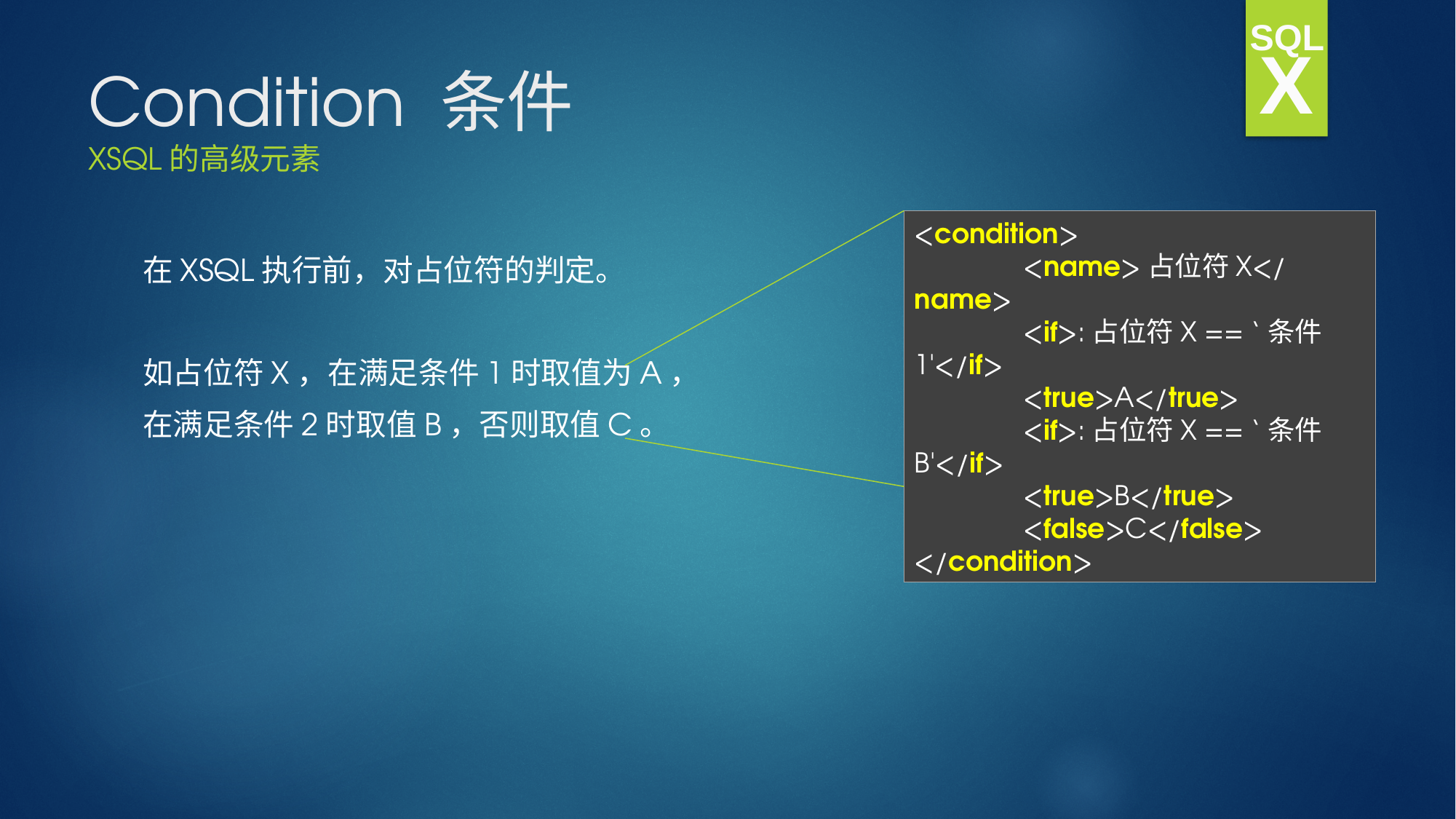

SQL
X
# Condition 条件 XSQL的高级元素
<condition>
	<name>占位符X</name>
	<if>:占位符X == ‘条件1'</if>
	<true>A</true>
	<if>:占位符X == ‘条件B'</if>
	<true>B</true>
	<false>C</false>
</condition>
在XSQL执行前，对占位符的判定。

如占位符X，在满足条件1时取值为A，
在满足条件2时取值B，否则取值C。